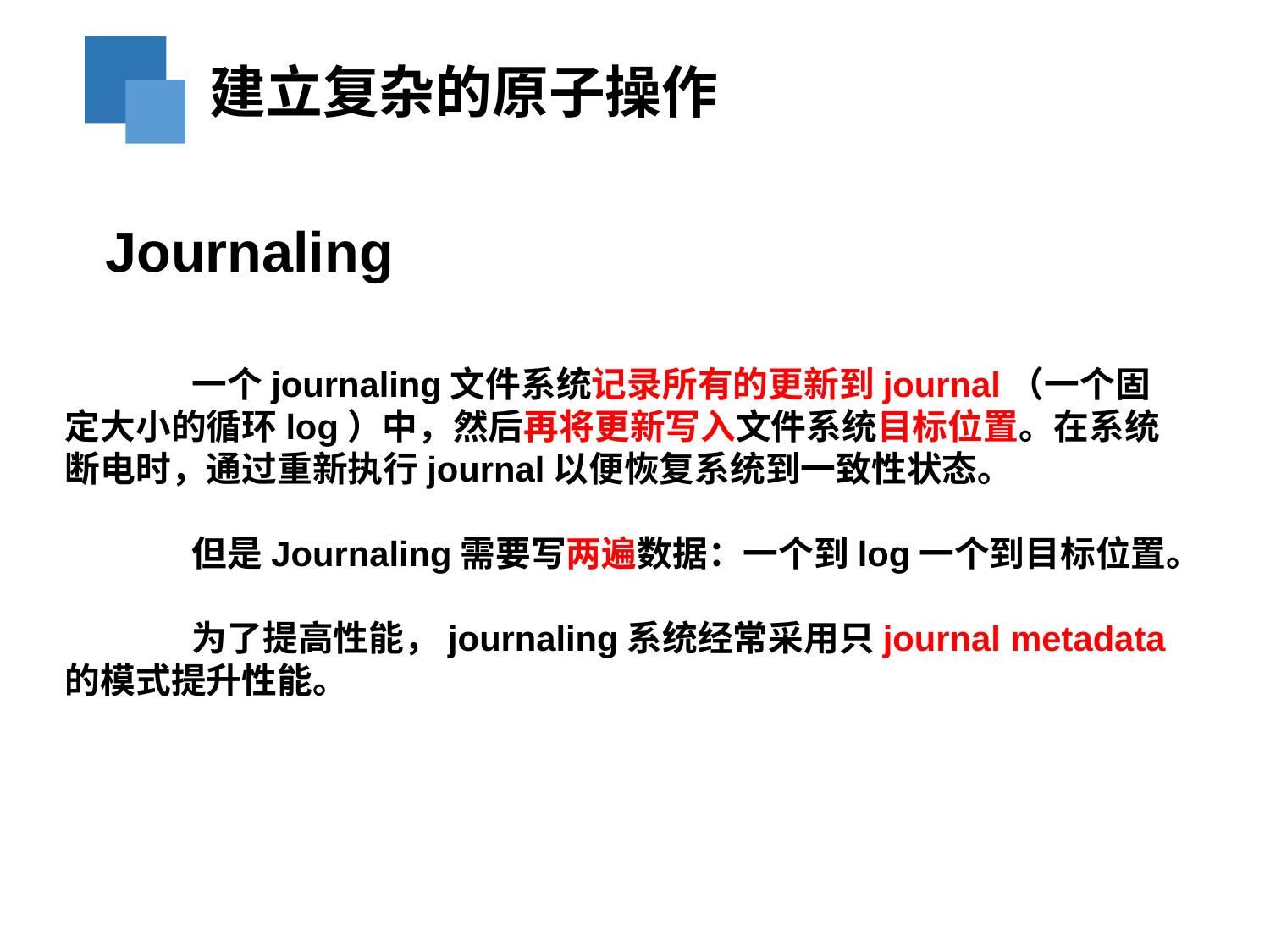

建立复杂的原子操作
Journaling
	一个journaling文件系统记录所有的更新到journal（一个固定大小的循环log）中，然后再将更新写入文件系统目标位置。在系统断电时，通过重新执行journal以便恢复系统到一致性状态。

	但是Journaling需要写两遍数据：一个到log一个到目标位置。

	为了提高性能，journaling系统经常采用只journal metadata的模式提升性能。